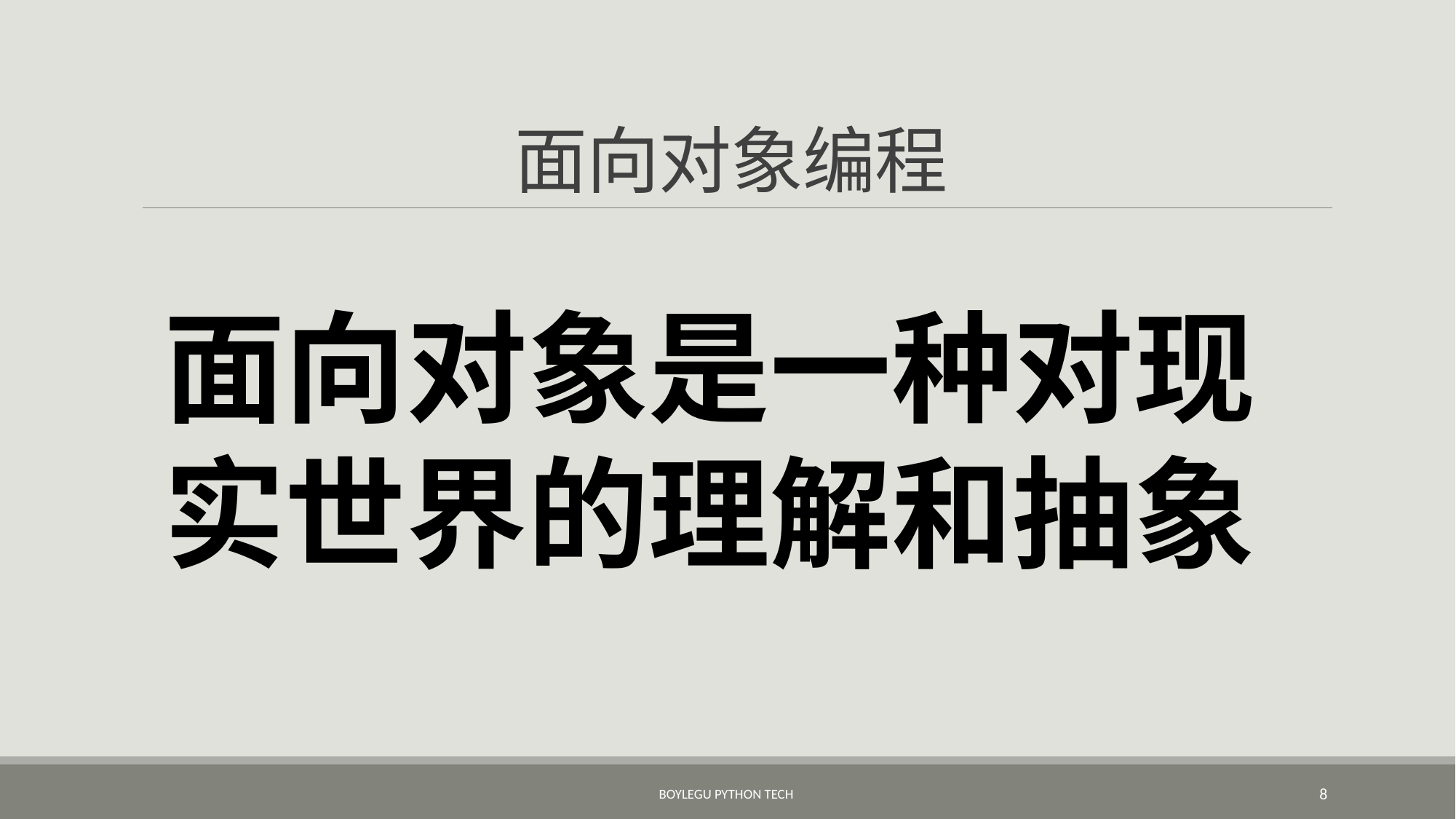

# 面向对象编程

面向对象是一种对现实世界的理解和抽象
BoyleGu Python Tech
8